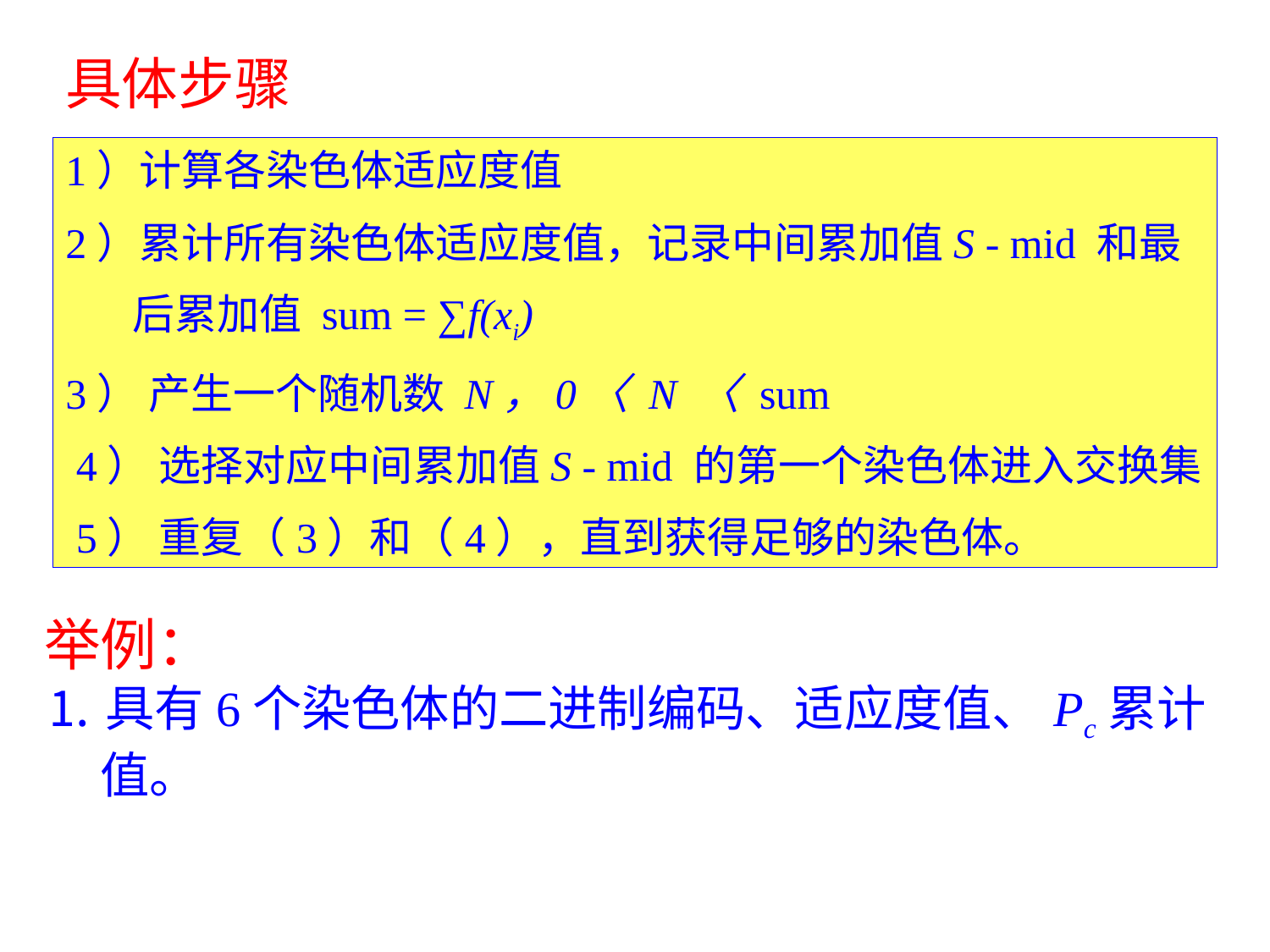

具体步骤
1）计算各染色体适应度值
2）累计所有染色体适应度值，记录中间累加值S - mid 和最
      后累加值 sum = ∑f(xi)
3） 产生一个随机数 N，0〈 N 〈 sum
 4） 选择对应中间累加值S - mid 的第一个染色体进入交换集
 5） 重复（3）和（4），直到获得足够的染色体。
举例：
⒈具有6个染色体的二进制编码、适应度值、Pc累计
    值。